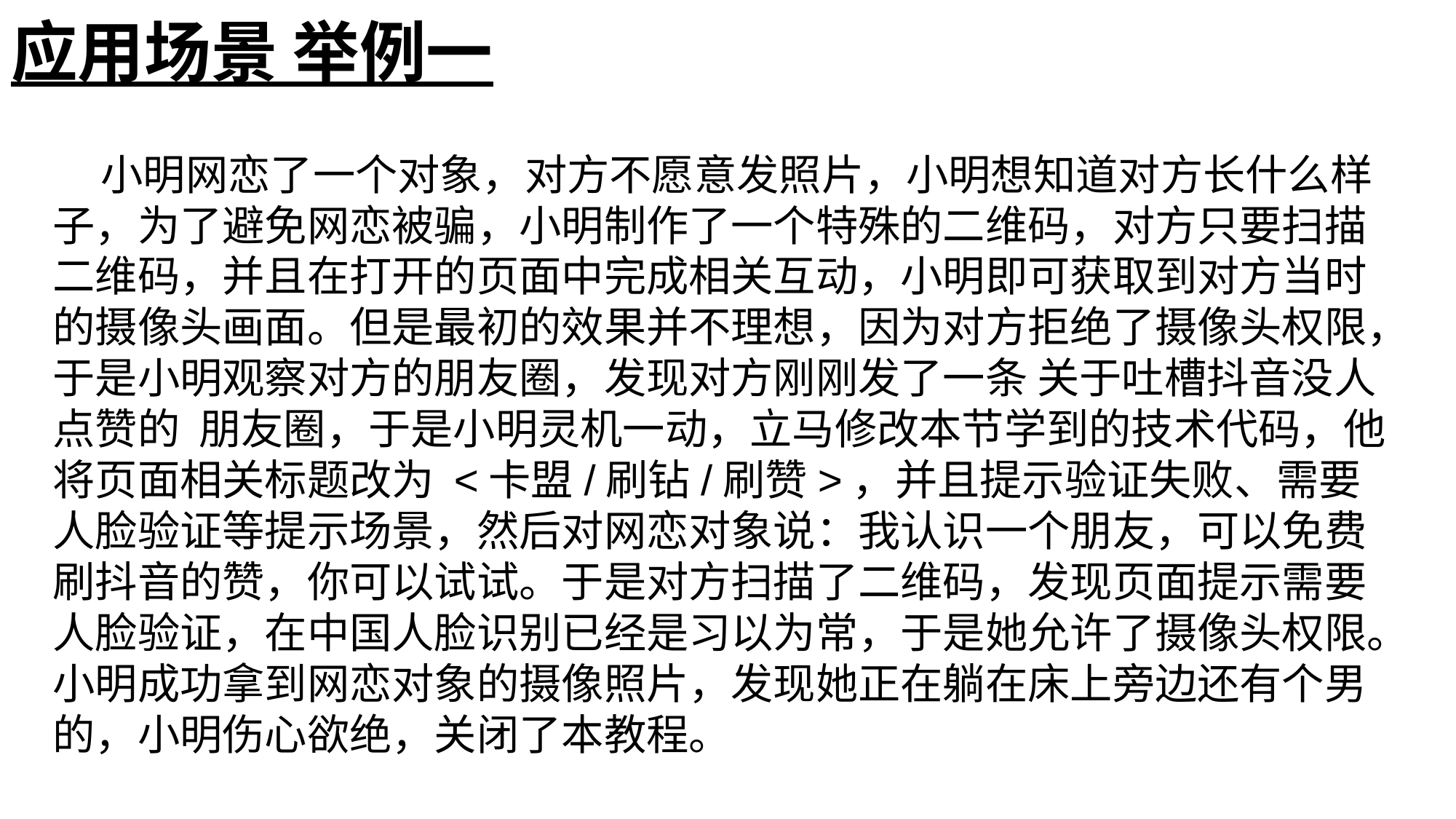

# 应用场景 举例一
    小明网恋了一个对象，对方不愿意发照片，小明想知道对方长什么样子，为了避免网恋被骗，小明制作了一个特殊的二维码，对方只要扫描二维码，并且在打开的页面中完成相关互动，小明即可获取到对方当时的摄像头画面。但是最初的效果并不理想，因为对方拒绝了摄像头权限，于是小明观察对方的朋友圈，发现对方刚刚发了一条 关于吐槽抖音没人点赞的  朋友圈，于是小明灵机一动，立马修改本节学到的技术代码，他将页面相关标题改为 <卡盟/刷钻/刷赞>，并且提示验证失败、需要人脸验证等提示场景，然后对网恋对象说：我认识一个朋友，可以免费刷抖音的赞，你可以试试。于是对方扫描了二维码，发现页面提示需要人脸验证，在中国人脸识别已经是习以为常，于是她允许了摄像头权限。小明成功拿到网恋对象的摄像照片，发现她正在躺在床上旁边还有个男的，小明伤心欲绝，关闭了本教程。